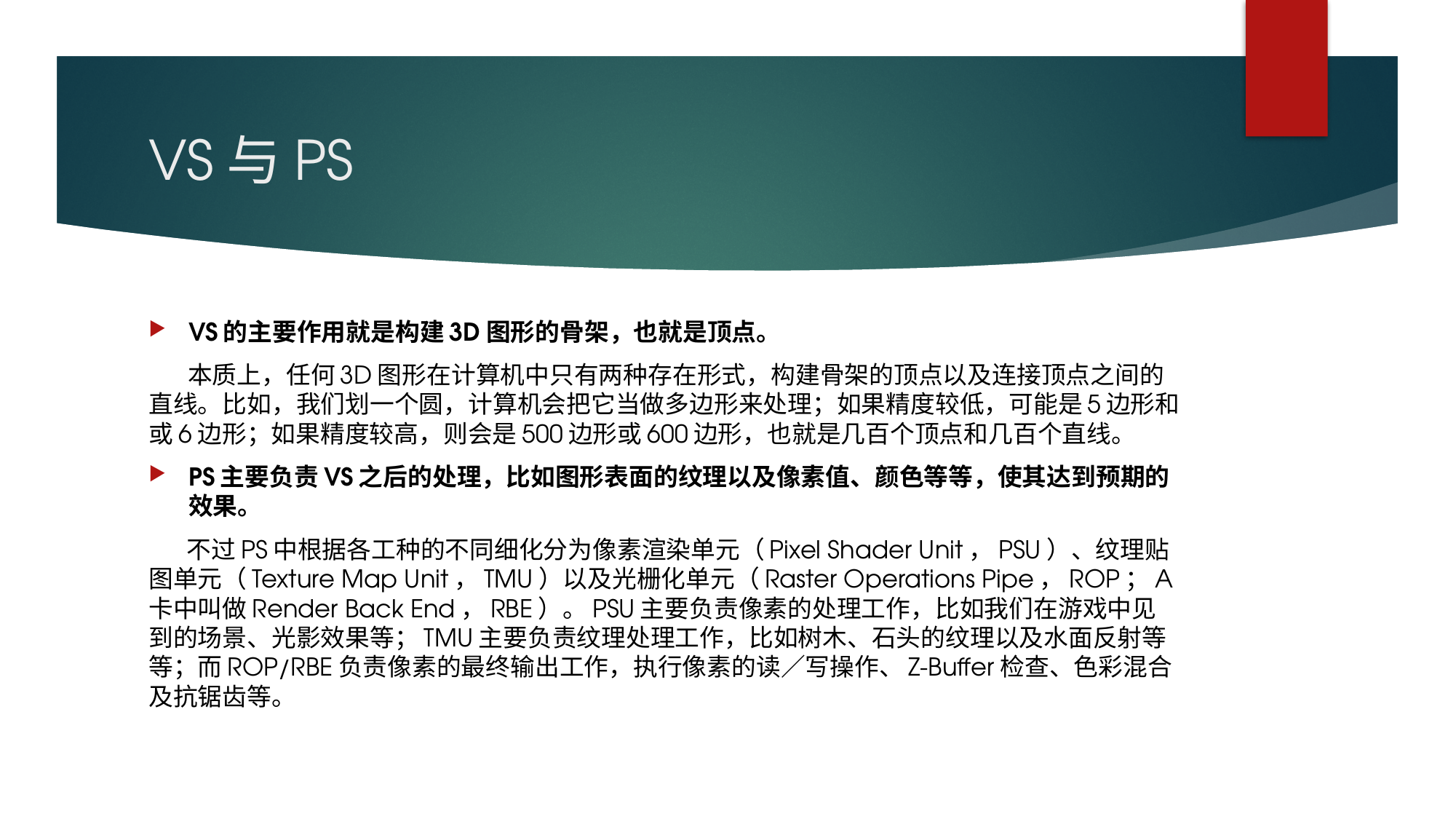

# VS与PS
VS的主要作用就是构建3D图形的骨架，也就是顶点。
      本质上，任何3D图形在计算机中只有两种存在形式，构建骨架的顶点以及连接顶点之间的直线。比如，我们划一个圆，计算机会把它当做多边形来处理；如果精度较低，可能是5边形和或6边形；如果精度较高，则会是500边形或600边形，也就是几百个顶点和几百个直线。
PS主要负责VS之后的处理，比如图形表面的纹理以及像素值、颜色等等，使其达到预期的效果。
      不过PS中根据各工种的不同细化分为像素渲染单元（Pixel Shader Unit，PSU）、纹理贴图单元（Texture Map Unit，TMU）以及光栅化单元（Raster Operations Pipe，ROP；A卡中叫做Render Back End，RBE）。PSU主要负责像素的处理工作，比如我们在游戏中见到的场景、光影效果等；TMU主要负责纹理处理工作，比如树木、石头的纹理以及水面反射等等；而ROP/RBE负责像素的最终输出工作，执行像素的读／写操作、Z-Buffer检查、色彩混合及抗锯齿等。